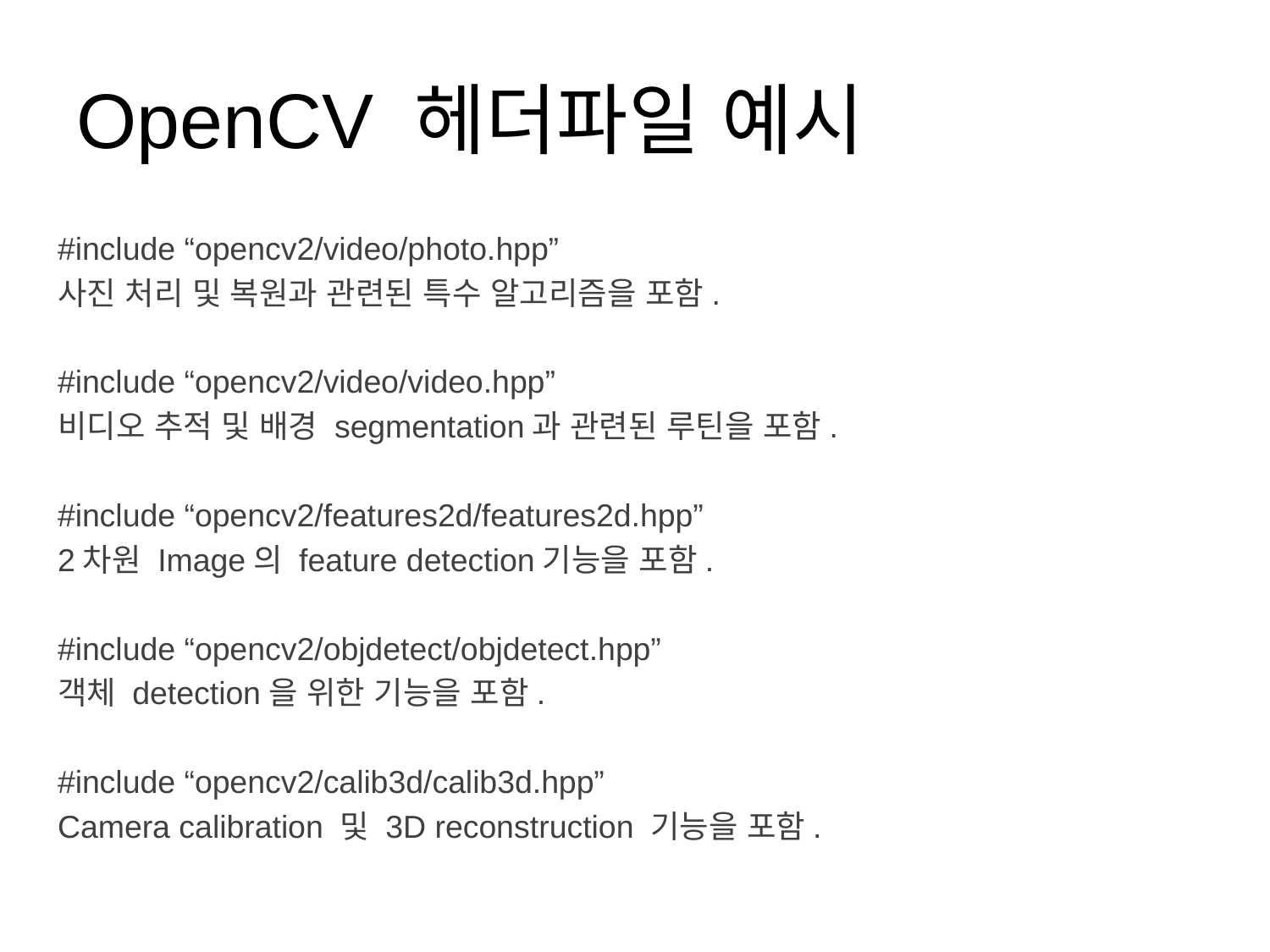

# OpenCV 헤더파일 예시
#include “opencv2/video/photo.hpp”
사진 처리 및 복원과 관련된 특수 알고리즘을 포함.

#include “opencv2/video/video.hpp”
비디오 추적 및 배경 segmentation과 관련된 루틴을 포함.

#include “opencv2/features2d/features2d.hpp”
2차원 Image의 feature detection기능을 포함.

#include “opencv2/objdetect/objdetect.hpp”
객체 detection을 위한 기능을 포함.

#include “opencv2/calib3d/calib3d.hpp”
Camera calibration 및 3D reconstruction 기능을 포함.